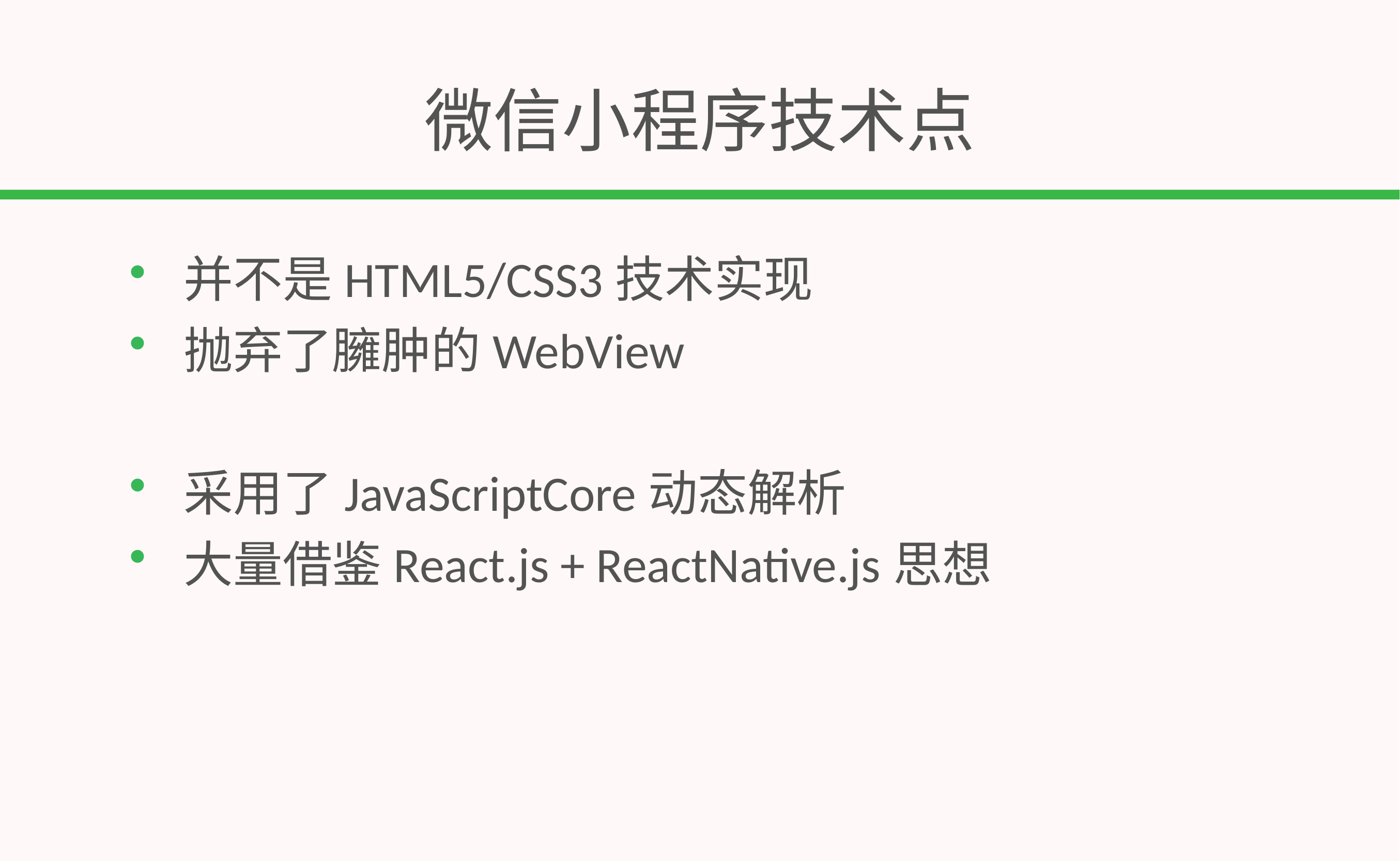

# 微信小程序技术点
并不是HTML5/CSS3技术实现
抛弃了臃肿的WebView

采用了JavaScriptCore动态解析
大量借鉴React.js + ReactNative.js思想